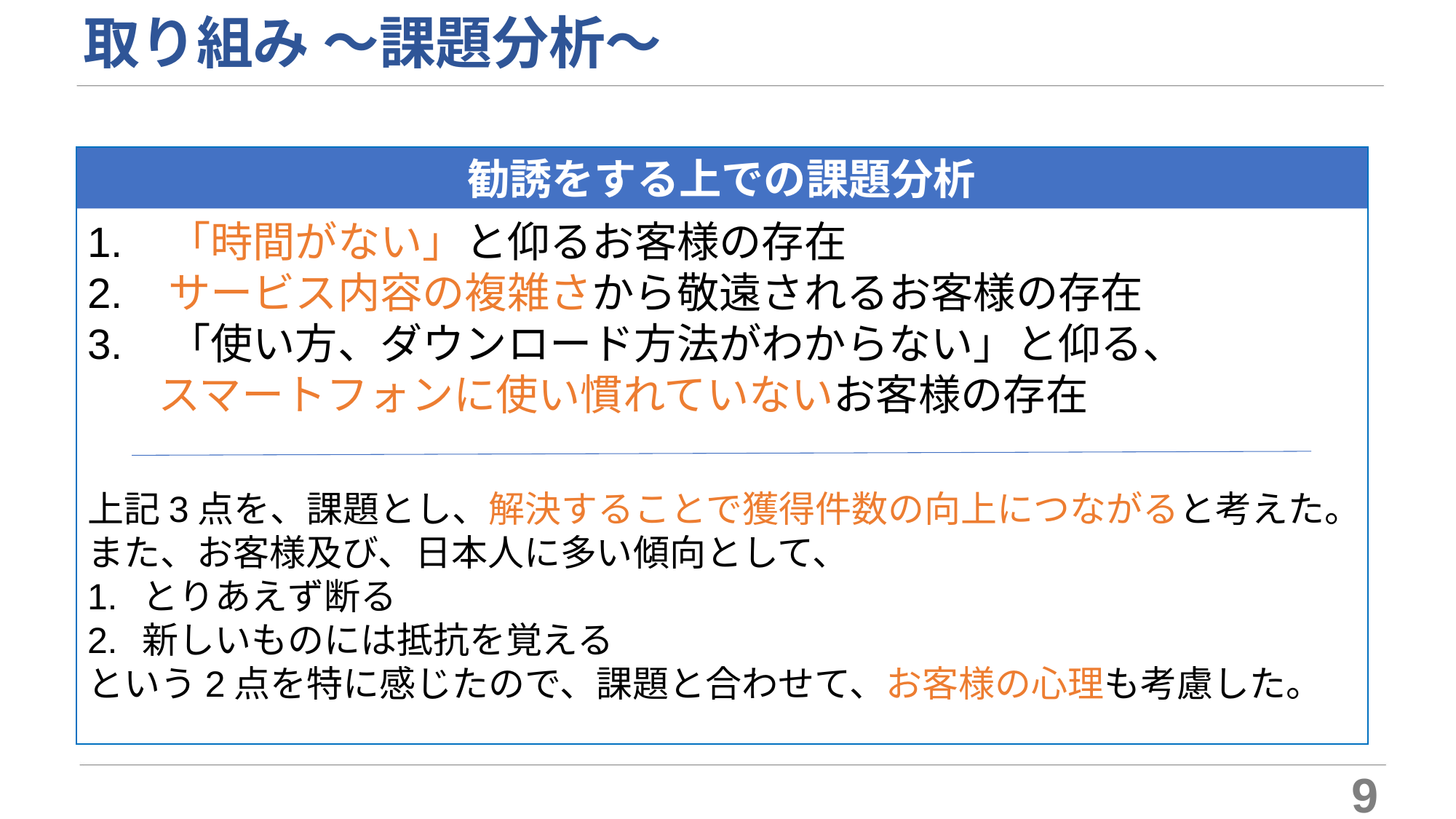

# 取り組み ～課題分析～
勧誘をする上での課題分析

 「時間がない」と仰るお客様の存在
 サービス内容の複雑さから敬遠されるお客様の存在
 「使い方、ダウンロード方法がわからない」と仰る、
 スマートフォンに使い慣れていないお客様の存在
上記3点を、課題とし、解決することで獲得件数の向上につながると考えた。
また、お客様及び、日本人に多い傾向として、
とりあえず断る
新しいものには抵抗を覚える
という2点を特に感じたので、課題と合わせて、お客様の心理も考慮した。